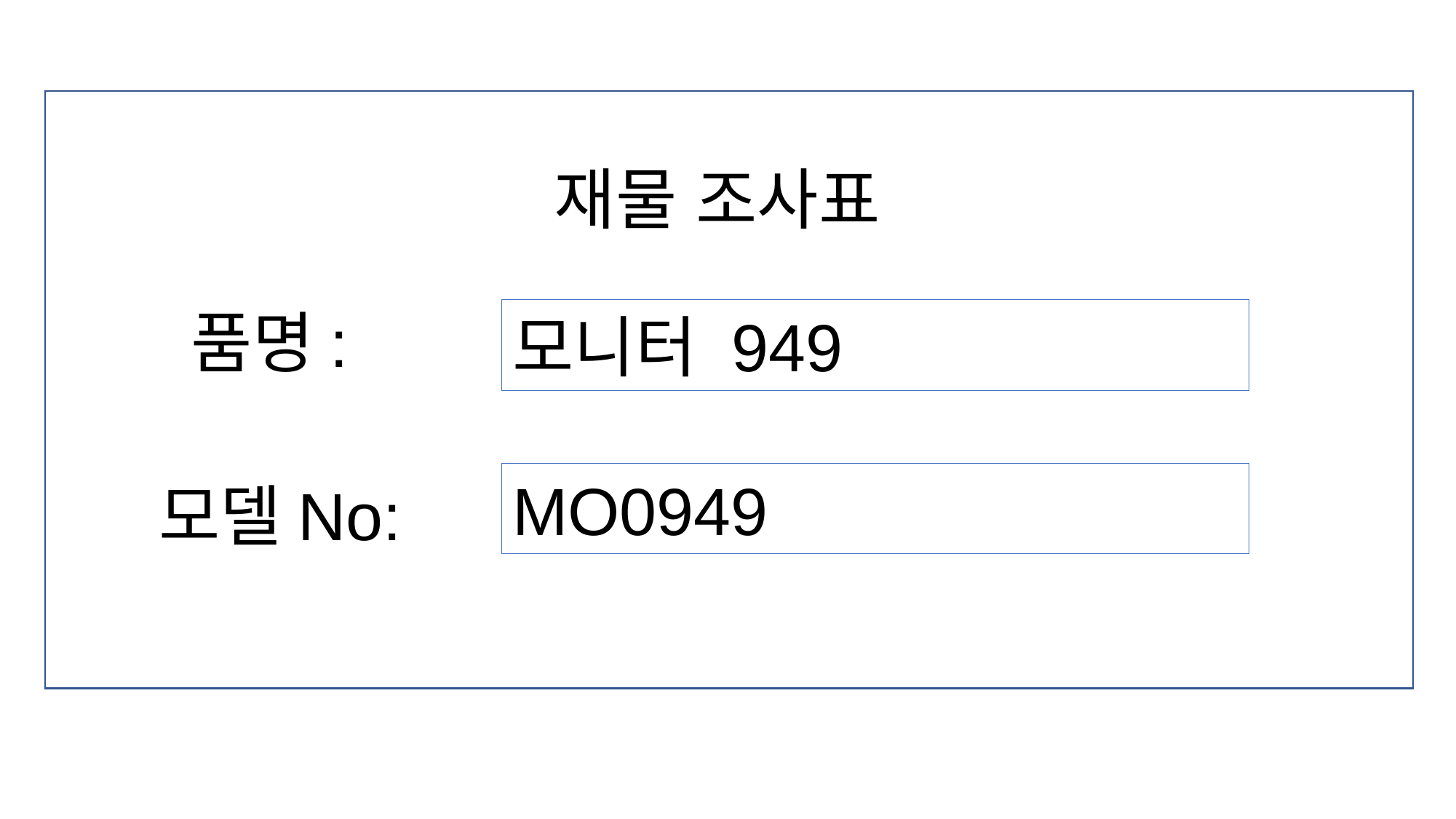

재물 조사표
품명:
모니터 949
MO0949
모델No: